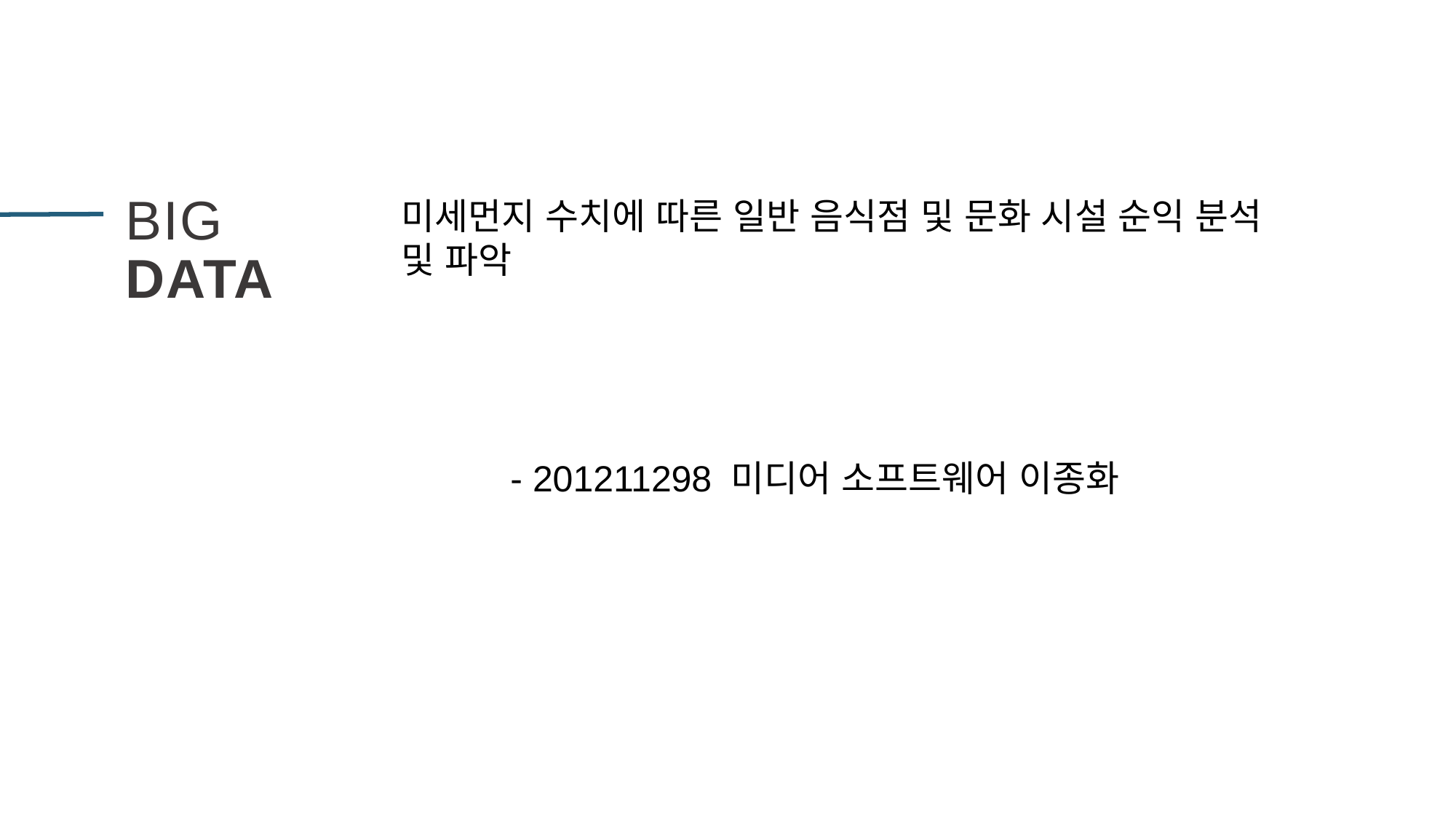

BIG
DATA

미세먼지 수치에 따른 일반 음식점 및 문화 시설 순익 분석 및 파악

	- 201211298 미디어 소프트웨어 이종화